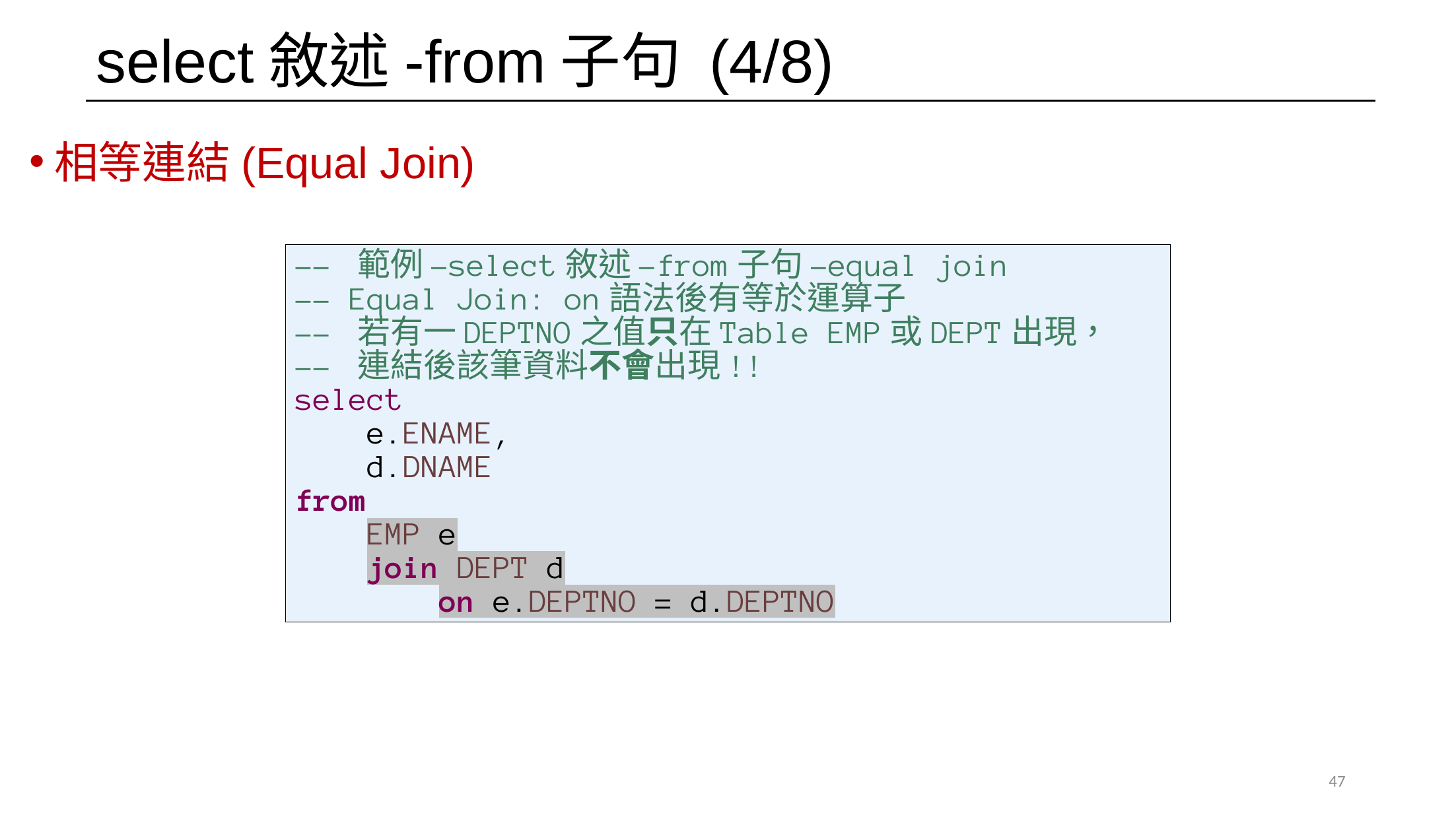

# select敘述-from子句 (4/8)
相等連結(Equal Join)
-- 範例-select敘述-from子句-equal join
-- Equal Join: on語法後有等於運算子
-- 若有一DEPTNO之值只在Table EMP或DEPT出現，
-- 連結後該筆資料不會出現!!
select
    e.ENAME,
    d.DNAME
from
    EMP e
    join DEPT d
        on e.DEPTNO = d.DEPTNO
47